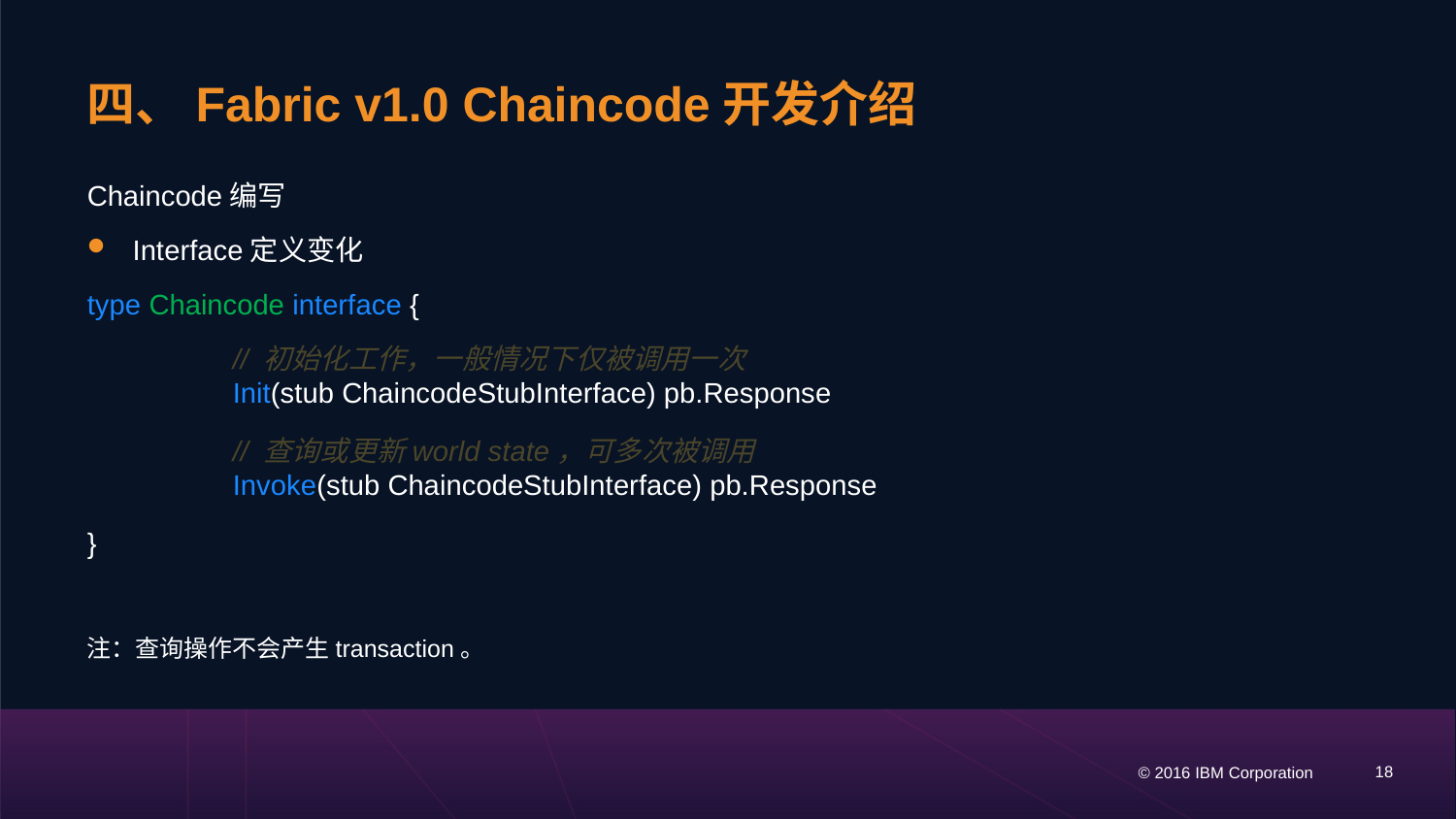

# 四、Fabric v1.0 Chaincode开发介绍
Chaincode编写
Interface定义变化
type Chaincode interface {
	// 初始化工作，一般情况下仅被调用一次
	Init(stub ChaincodeStubInterface) pb.Response
	// 查询或更新world state，可多次被调用
	Invoke(stub ChaincodeStubInterface) pb.Response
}

注：查询操作不会产生transaction。